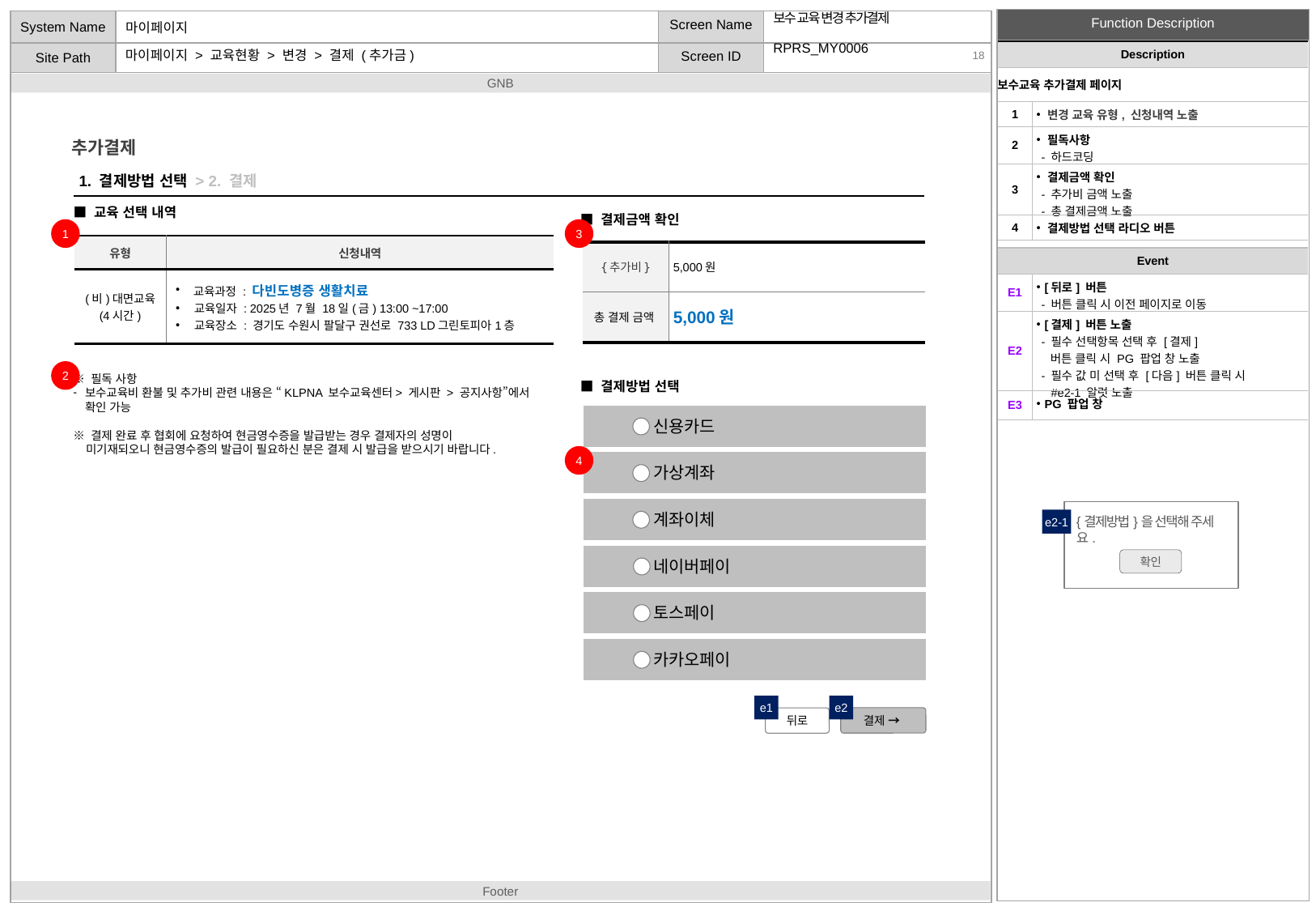

보수 교육 변경 추가결제
| Description |  |
| --- | --- |
| 보수교육 추가결제 페이지 |  |
| 1 | 변경 교육 유형, 신청내역 노출 |
| 2 | 필독사항 - 하드코딩 |
| 3 | 결제금액 확인 - 추가비 금액 노출 - 총 결제금액 노출 |
| 4 | 결제방법 선택 라디오 버튼 |
RPRS_MY0006
# 마이페이지 > 교육현황 > 변경 > 결제 (추가금)
추가결제
1. 결제방법 선택 > 2. 결제
■ 교육 선택 내역
| 유형 | 신청내역 |
| --- | --- |
| (비)대면교육 (4시간) | 교육과정 : 다빈도병증 생활치료 교육일자 : 2025년 7월 18일(금) 13:00 ~17:00 교육장소 : 경기도 수원시 팔달구 권선로 733 LD그린토피아1층 |
※ 필독 사항
보수교육비 환불 및 추가비 관련 내용은 “KLPNA 보수교육센터> 게시판 > 공지사항”에서 확인 가능

※ 결제 완료 후 협회에 요청하여 현금영수증을 발급받는 경우 결제자의 성명이
미기재되오니 현금영수증의 발급이 필요하신 분은 결제 시 발급을 받으시기 바랍니다.

■ 결제금액 확인
1
3
| {추가비} | 5,000원 |
| --- | --- |
| 총 결제 금액 | 5,000원 |
| Event |  |
| --- | --- |
| E1 | [뒤로] 버튼 - 버튼 클릭 시 이전 페이지로 이동 |
| E2 | [결제] 버튼 노출 - 필수 선택항목 선택 후 [결제] 버튼 클릭 시 PG 팝업 창 노출 - 필수 값 미 선택 후 [다음] 버튼 클릭 시 #e2-1 알럿 노출 |
| E3 | PG 팝업 창 |
2
■ 결제방법 선택
| 신용카드 |
| --- |

4
| 가상계좌 |
| --- |

| 계좌이체 |
| --- |

{결제방법}을 선택해 주세요.
확인
e2-1

| 네이버페이 |
| --- |

| 토스페이 |
| --- |

| 카카오페이 |
| --- |

e1
e2
뒤로
결제 →